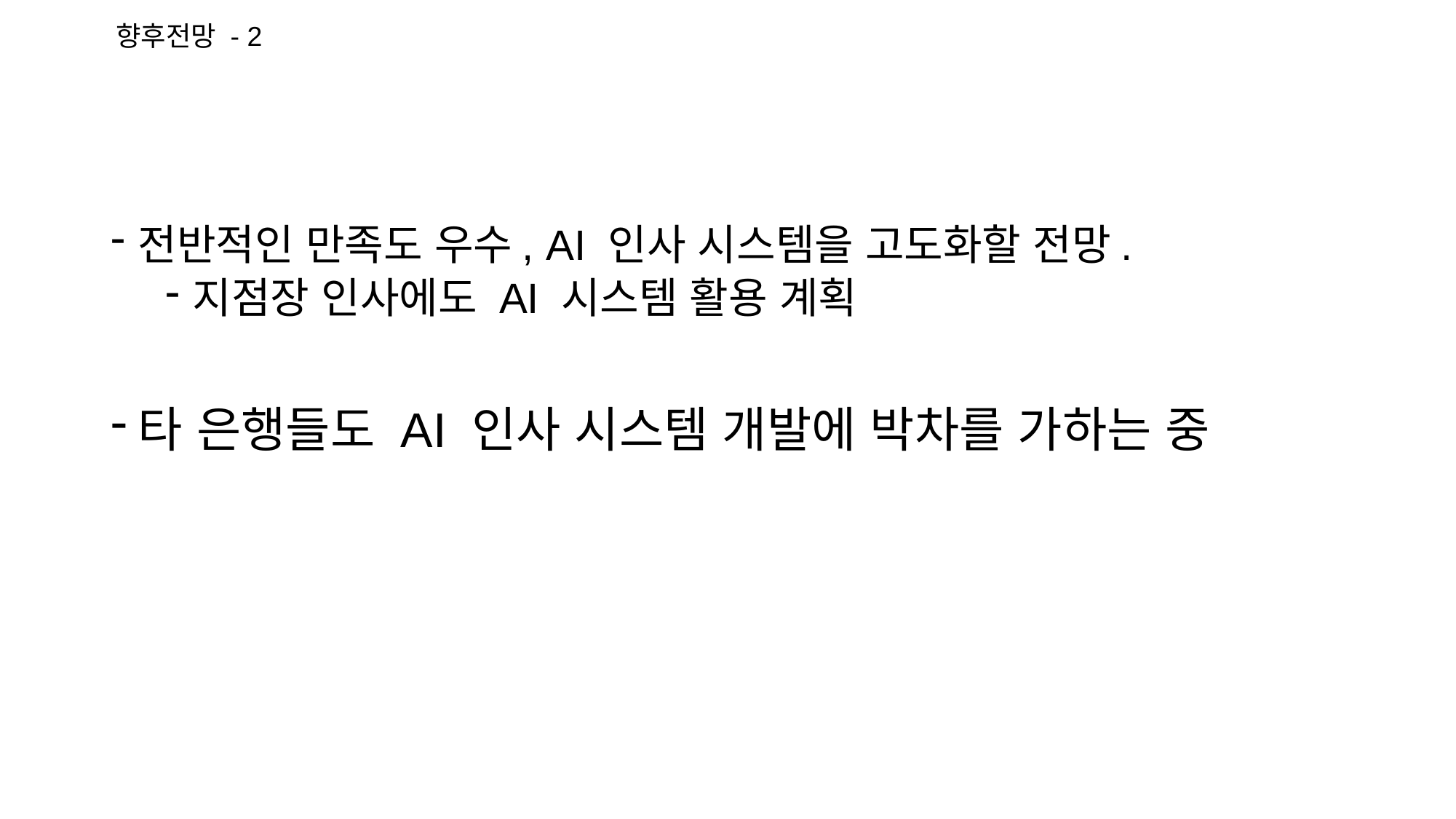

향후전망 - 2
전반적인 만족도 우수, AI 인사 시스템을 고도화할 전망.
지점장 인사에도 AI 시스템 활용 계획

타 은행들도 AI 인사 시스템 개발에 박차를 가하는 중